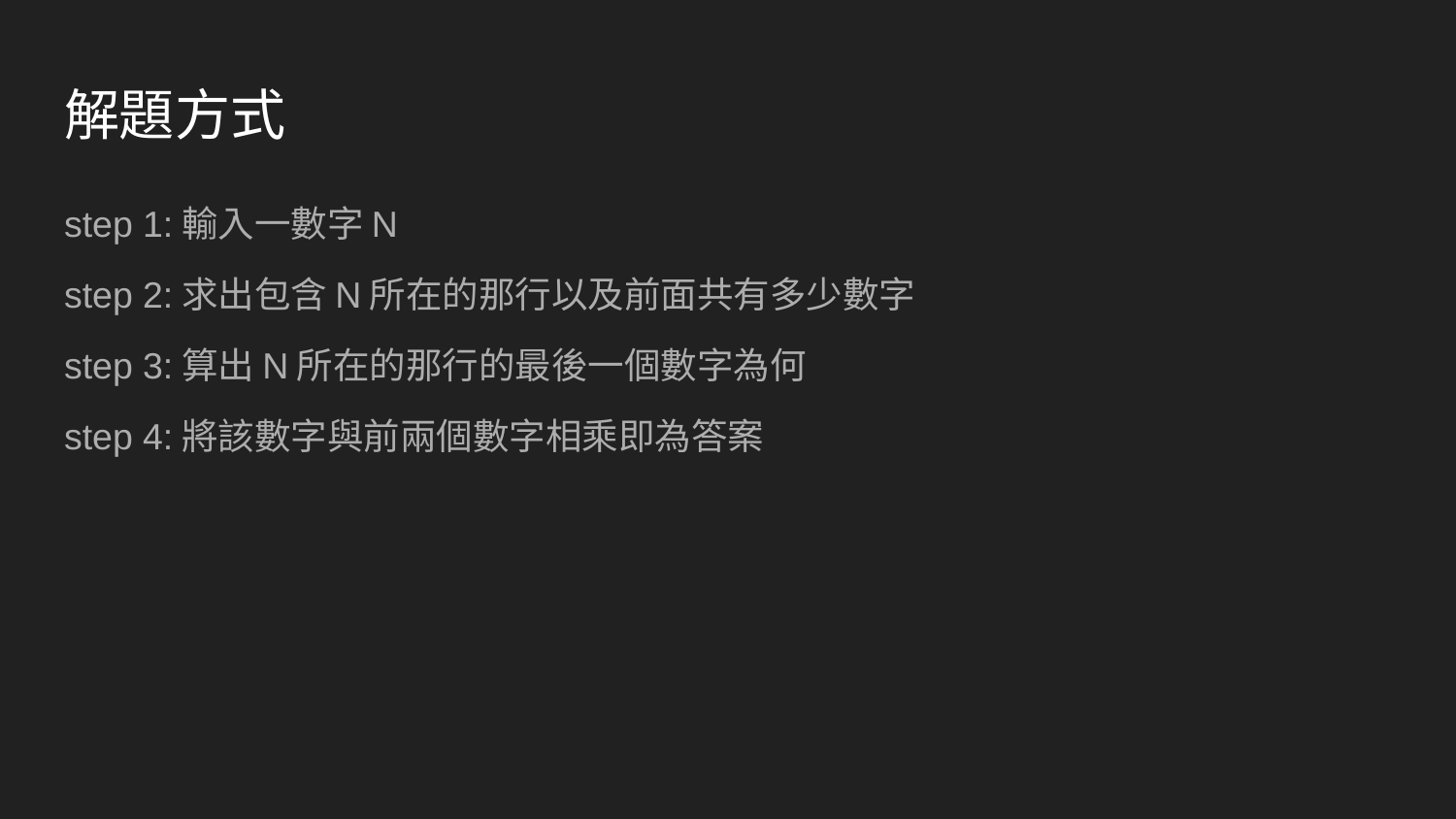

# 解題方式
step 1:輸入一數字N
step 2:求出包含N所在的那行以及前面共有多少數字
step 3:算出N所在的那行的最後一個數字為何
step 4:將該數字與前兩個數字相乘即為答案